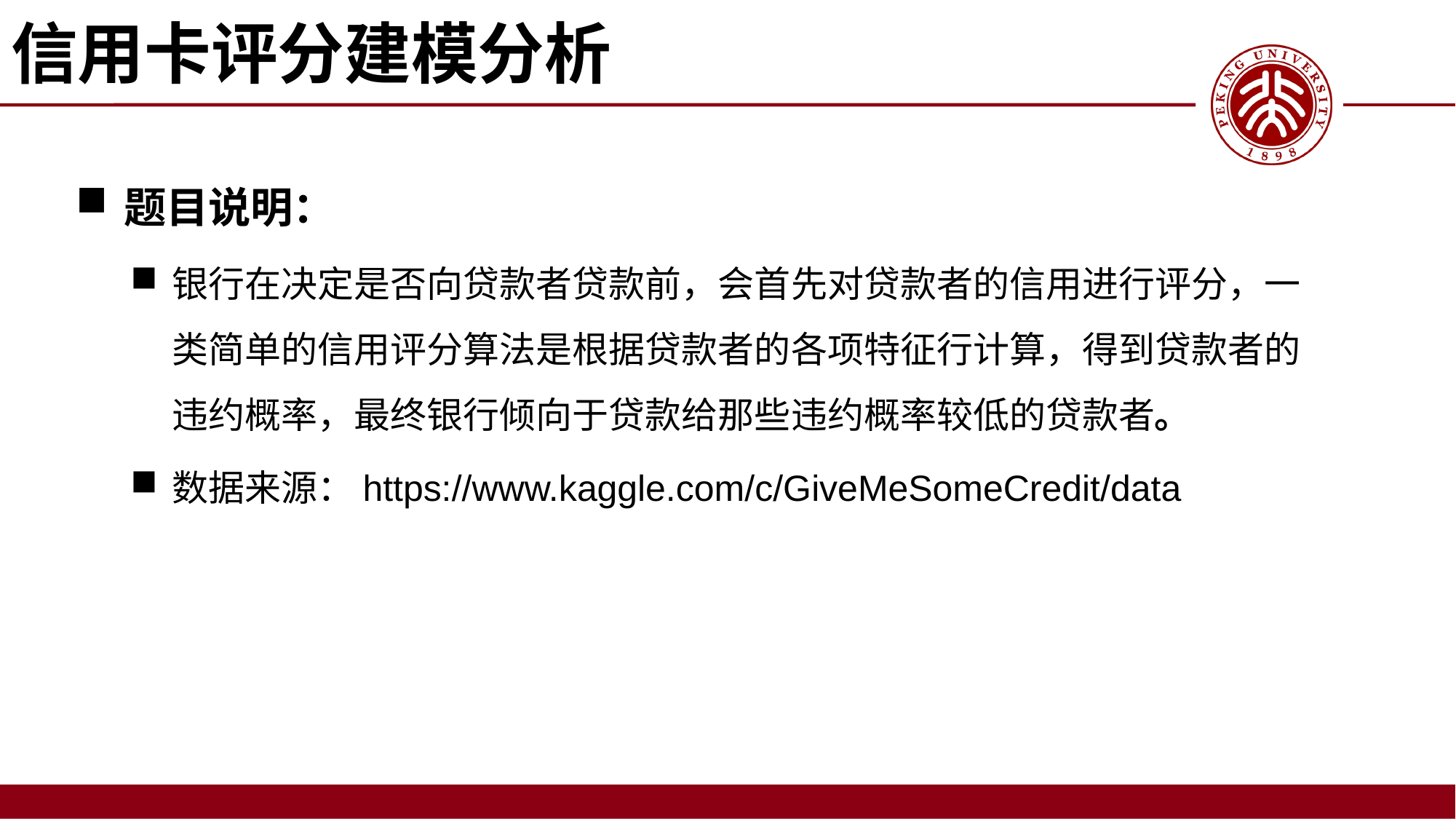

# 信用卡评分建模分析
题目说明：
银行在决定是否向贷款者贷款前，会首先对贷款者的信用进行评分，一类简单的信用评分算法是根据贷款者的各项特征行计算，得到贷款者的违约概率，最终银行倾向于贷款给那些违约概率较低的贷款者。
数据来源：https://www.kaggle.com/c/GiveMeSomeCredit/data